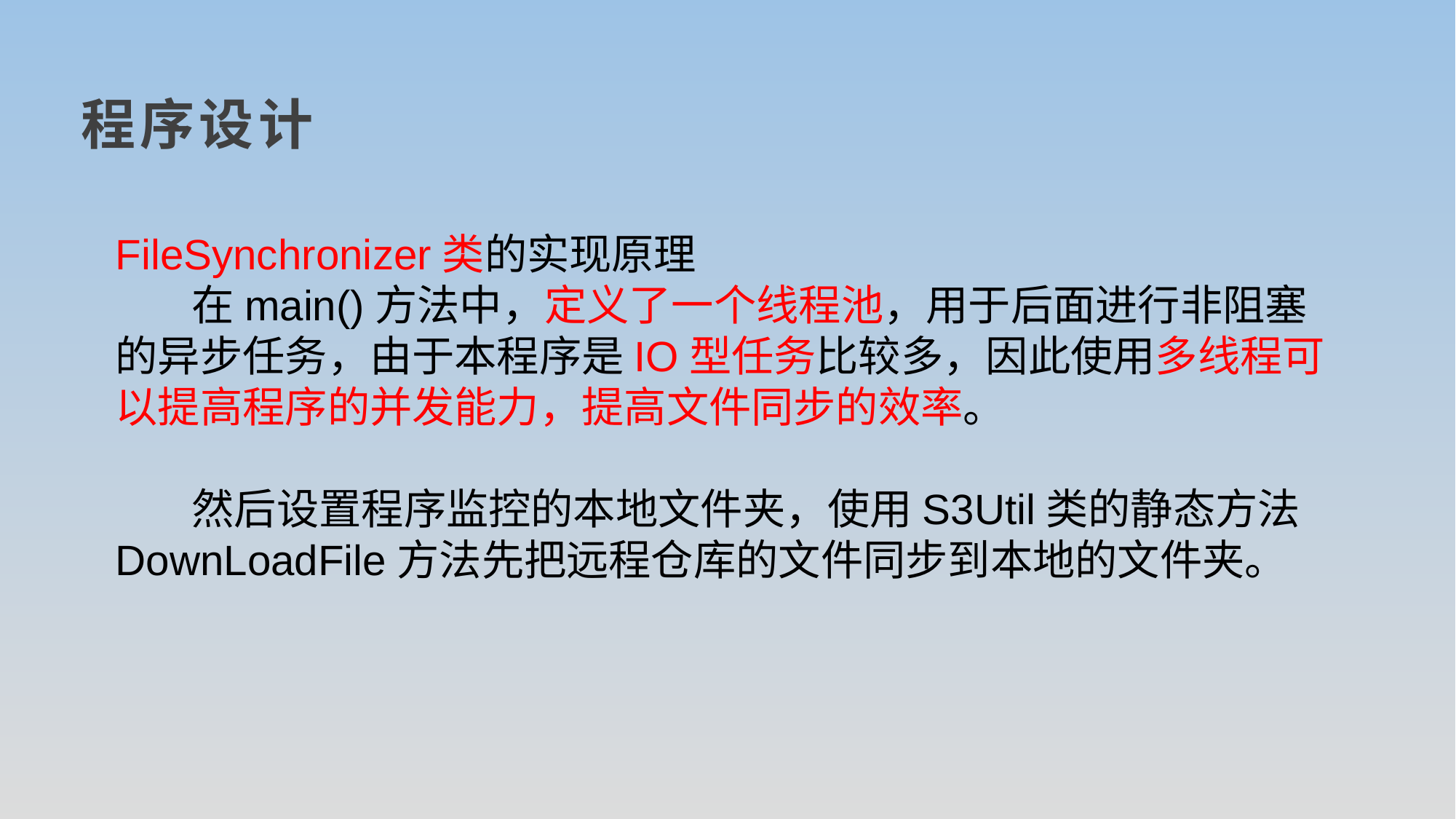

程序设计
FileSynchronizer类的实现原理
       在main()方法中，定义了一个线程池，用于后面进行非阻塞的异步任务，由于本程序是IO型任务比较多，因此使用多线程可以提高程序的并发能力，提高文件同步的效率。

       然后设置程序监控的本地文件夹，使用S3Util类的静态方法DownLoadFile方法先把远程仓库的文件同步到本地的文件夹。